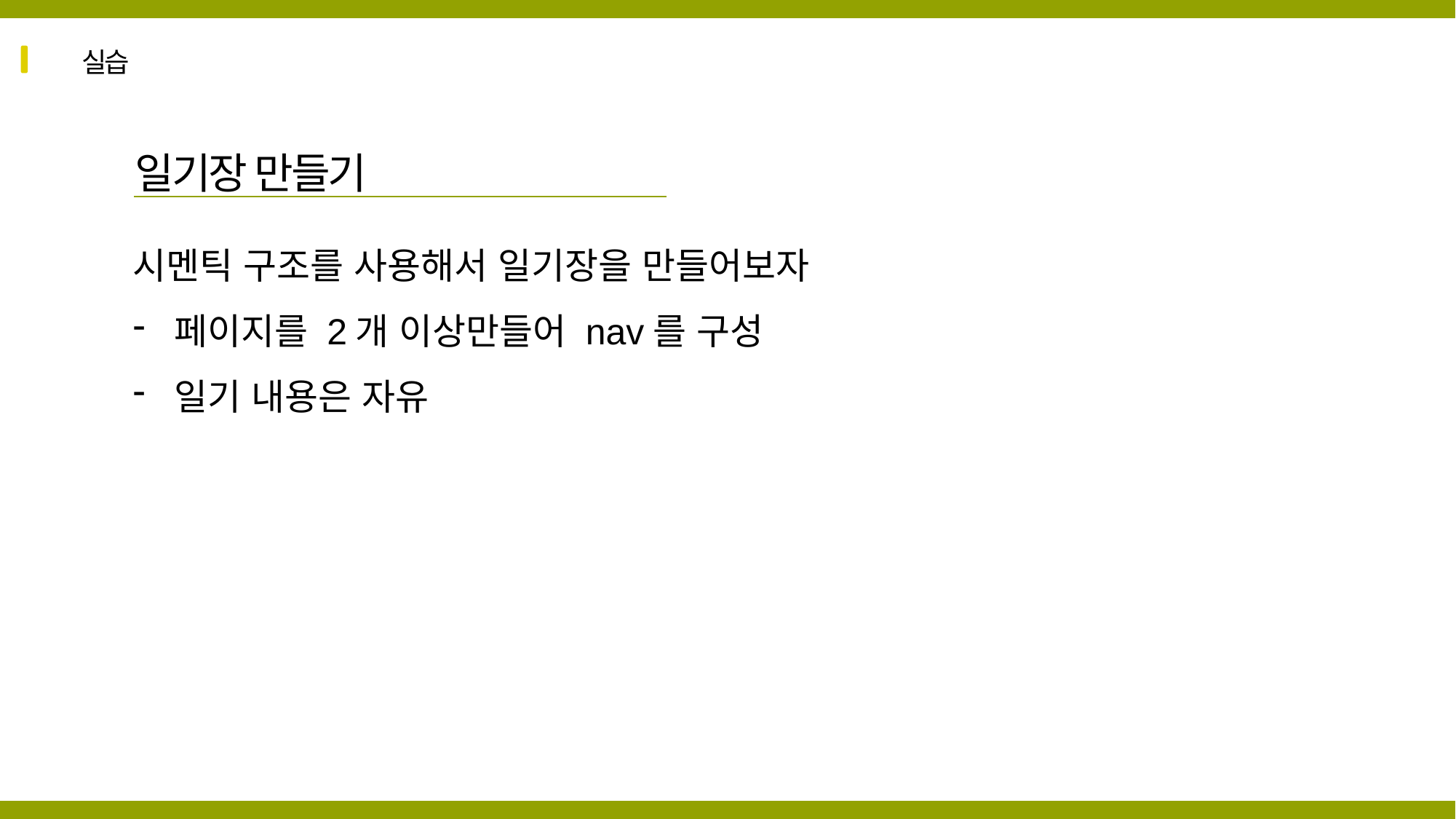

실습

일기장 만들기
시멘틱 구조를 사용해서 일기장을 만들어보자
페이지를 2개 이상만들어 nav를 구성
일기 내용은 자유